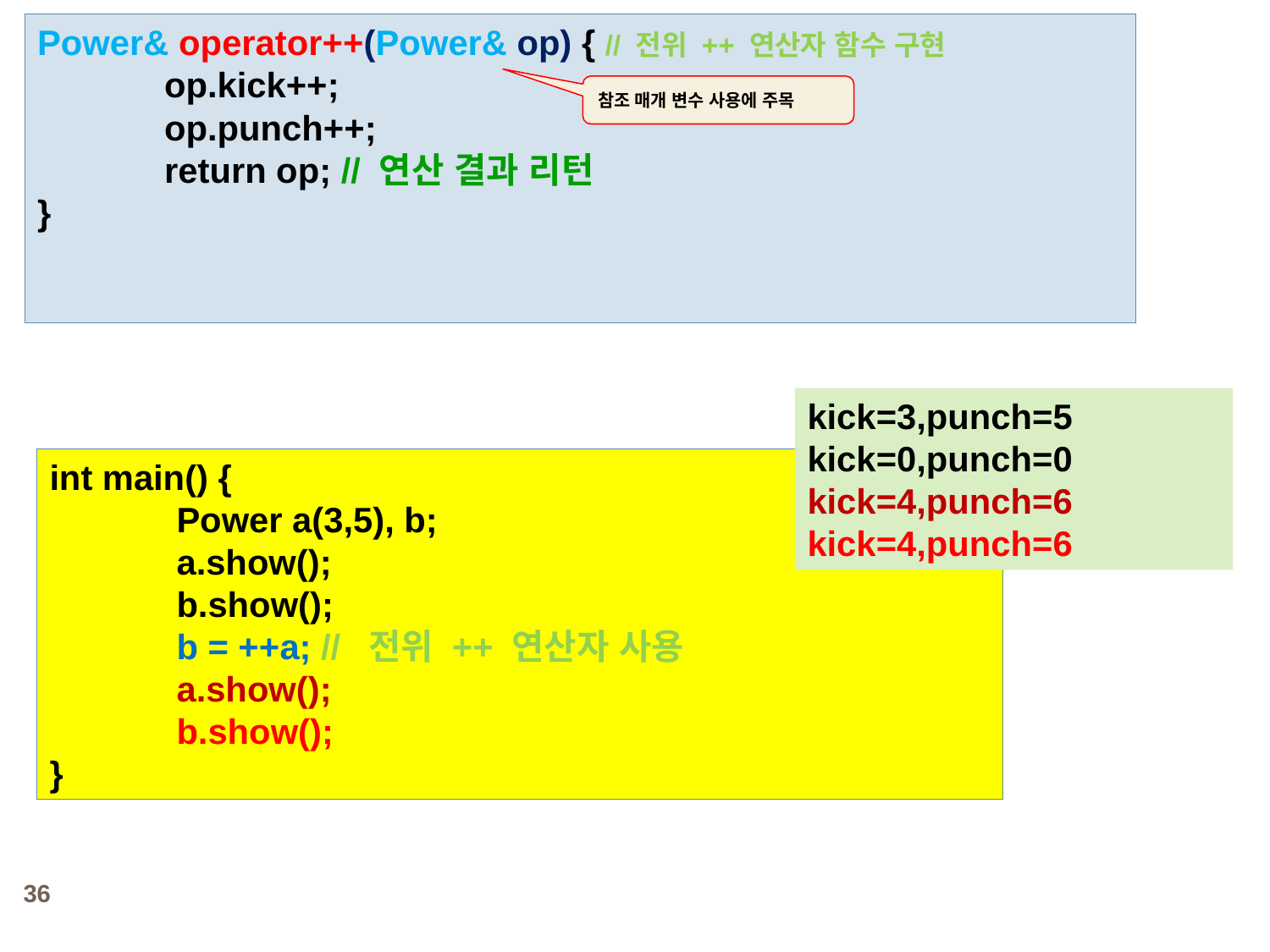

Power& operator++(Power& op) { // 전위 ++ 연산자 함수 구현
	op.kick++;
	op.punch++;
	return op; // 연산 결과 리턴
}

참조 매개 변수 사용에 주목
kick=3,punch=5
kick=0,punch=0
kick=4,punch=6
kick=4,punch=6
int main() {
	Power a(3,5), b;
	a.show();
	b.show();
	b = ++a; //  전위 ++ 연산자 사용
	a.show();
	b.show();
}
36